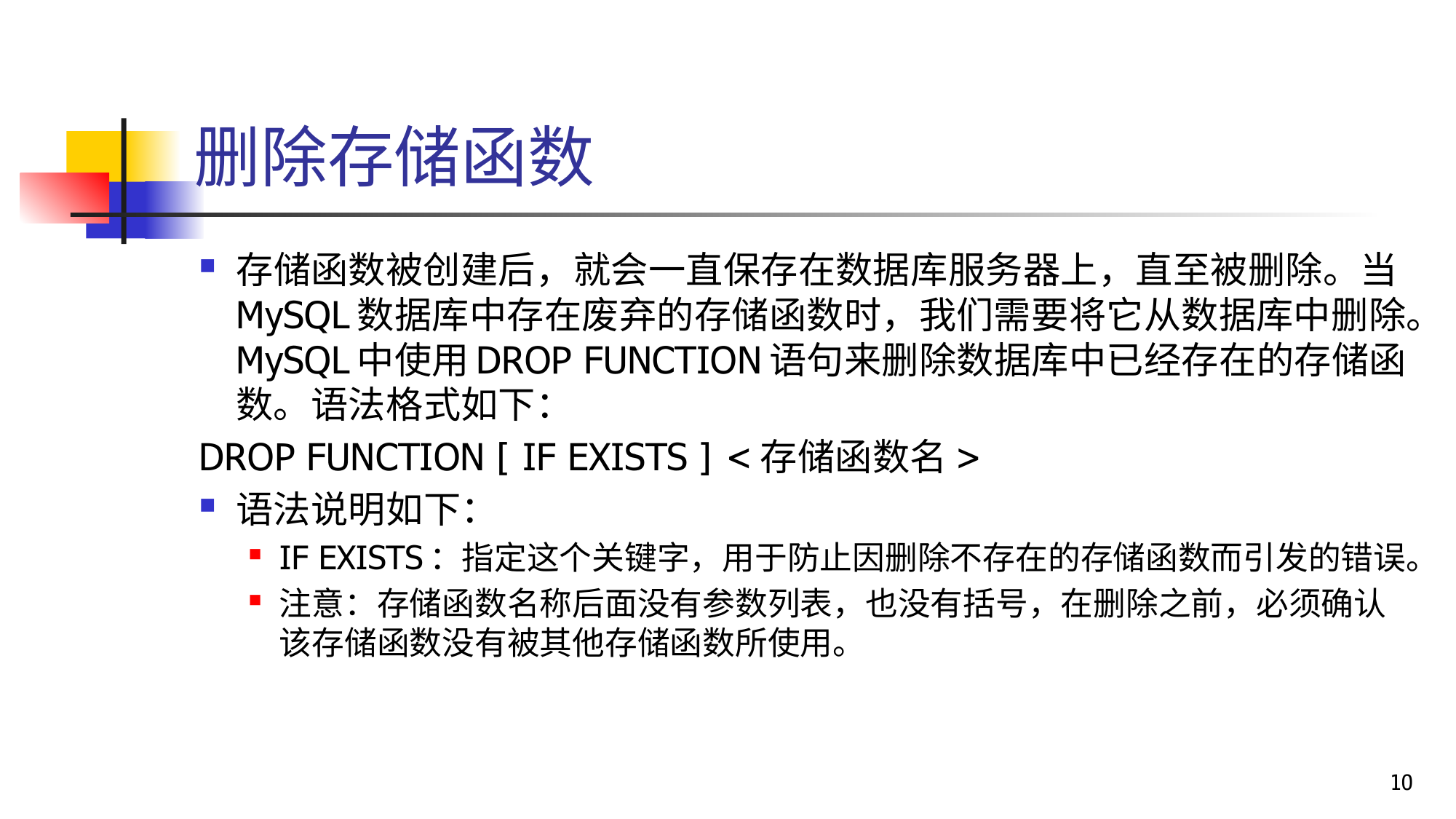

# 删除存储函数
存储函数被创建后，就会一直保存在数据库服务器上，直至被删除。当MySQL数据库中存在废弃的存储函数时，我们需要将它从数据库中删除。MySQL中使用DROP FUNCTION语句来删除数据库中已经存在的存储函数。语法格式如下：
DROP FUNCTION [ IF EXISTS ] <存储函数名>
语法说明如下：
IF EXISTS：指定这个关键字，用于防止因删除不存在的存储函数而引发的错误。
注意：存储函数名称后面没有参数列表，也没有括号，在删除之前，必须确认该存储函数没有被其他存储函数所使用。

10